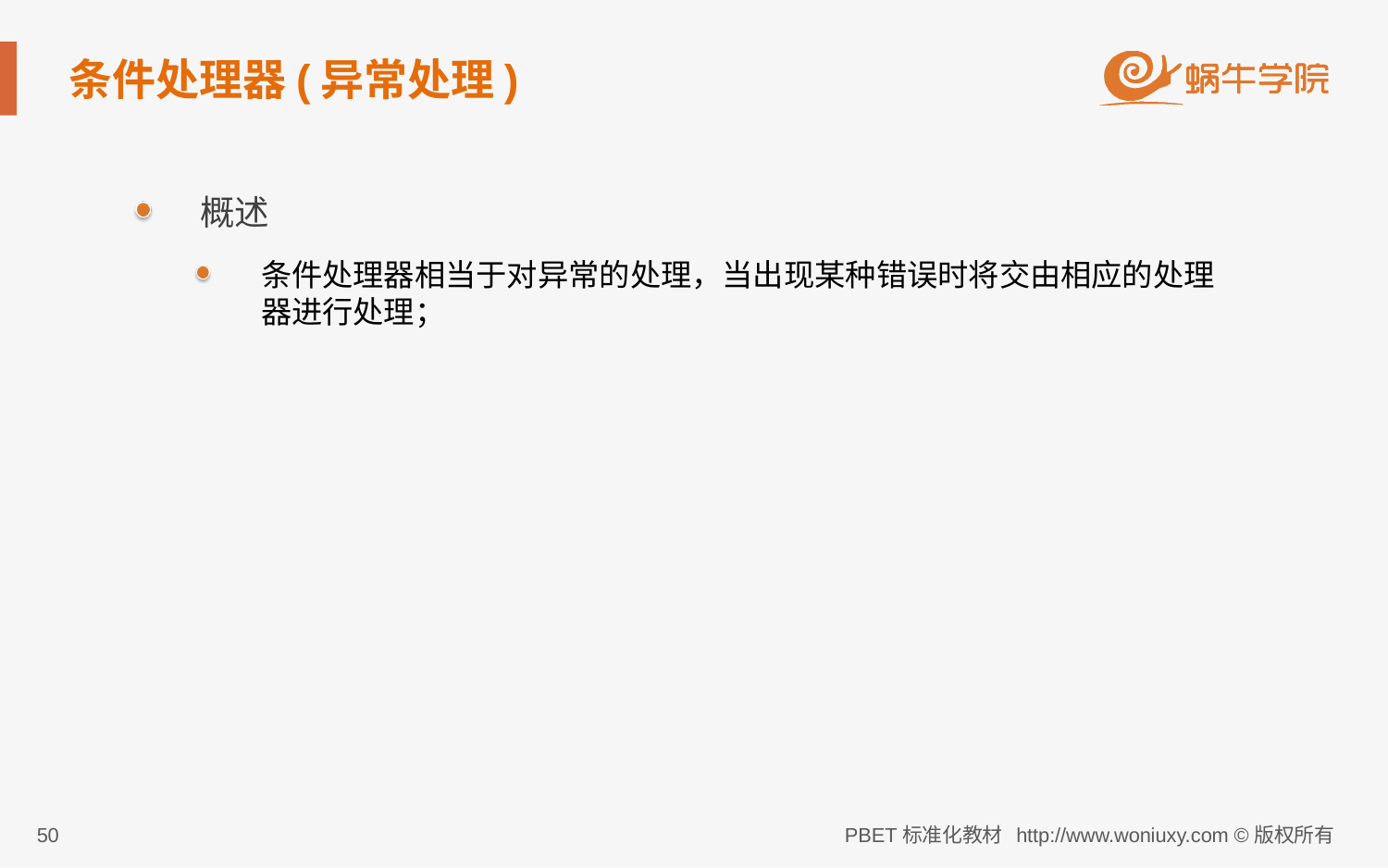

# 条件处理器(异常处理)
概述
条件处理器相当于对异常的处理，当出现某种错误时将交由相应的处理器进行处理；